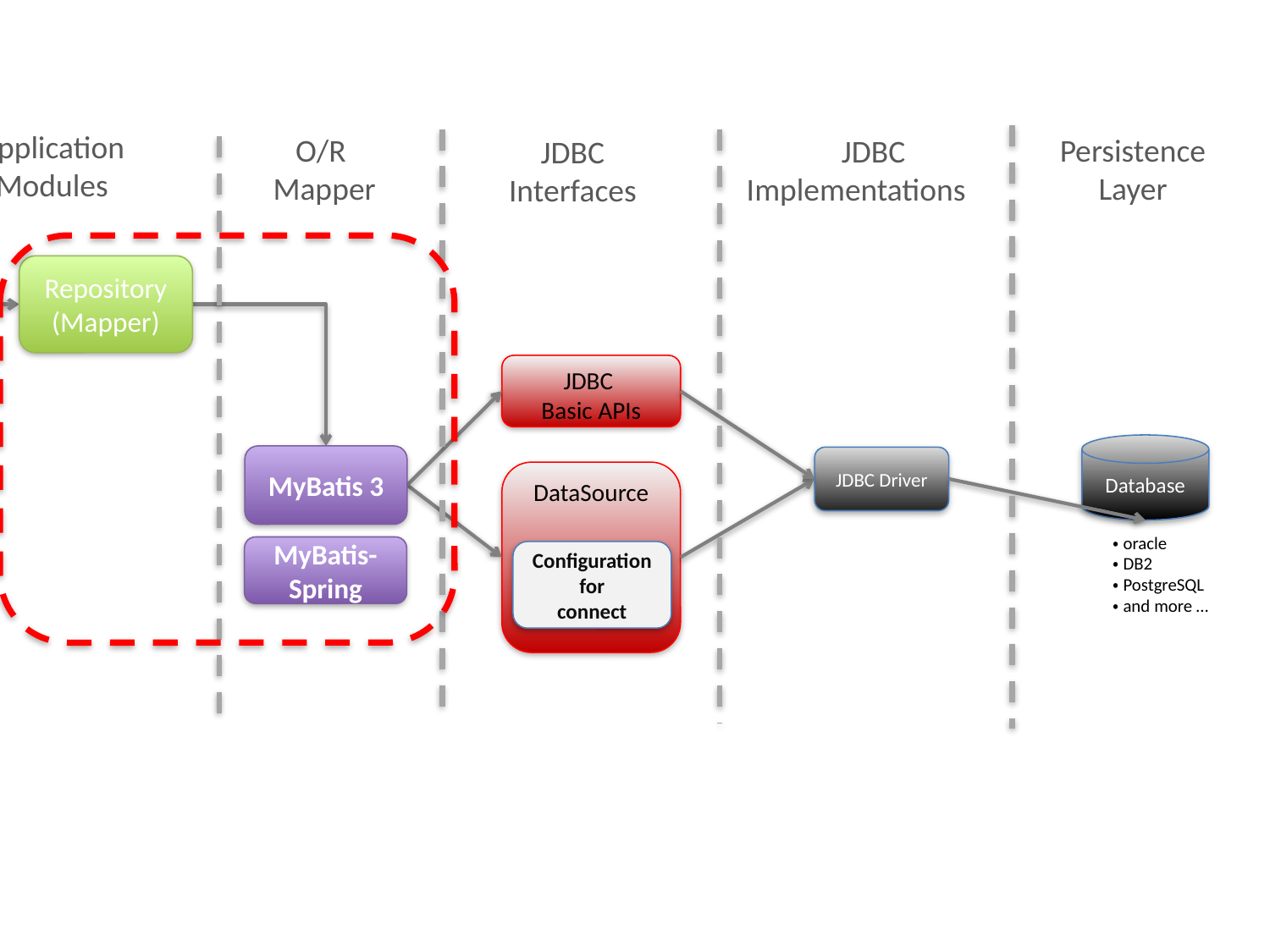

Application
Modules
O/R
Mapper
Persistence
Layer
JDBC
Implementations
JDBC
Interfaces

Repository
(Mapper)
JDBC
Basic APIs
Database
Service
MyBatis 3
JDBC Driver
DataSource
・oracle
・DB2
・PostgreSQL
・and more …
MyBatis-Spring
Configuration
for
connect